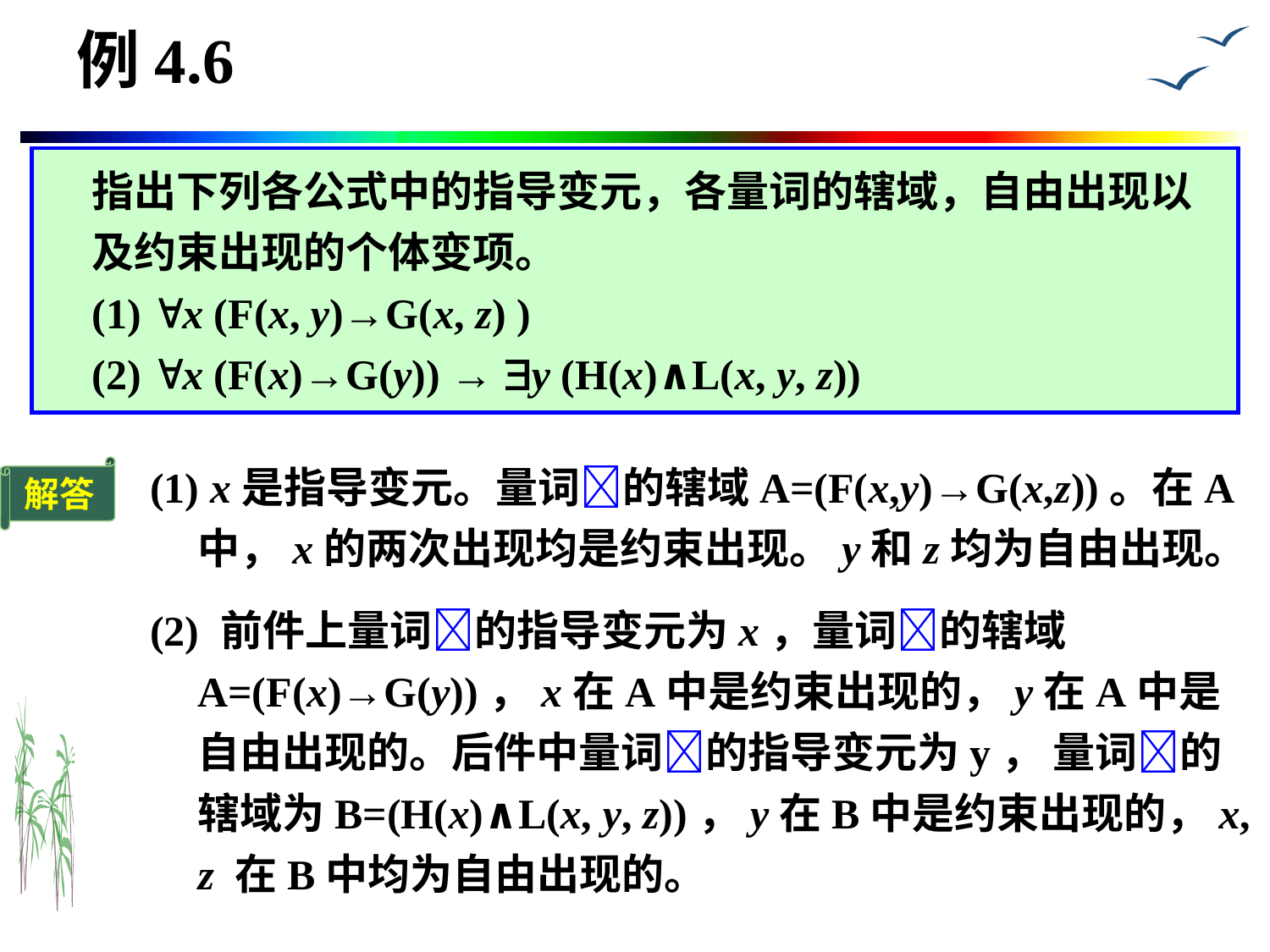

# 例4.6
	指出下列各公式中的指导变元，各量词的辖域，自由出现以及约束出现的个体变项。
(1) ∀x (F(x, y)→G(x, z) )
(2) ∀x (F(x)→G(y)) → ∃y (H(x)∧L(x, y, z))
(1) x是指导变元。量词∀的辖域A=(F(x,y)→G(x,z))。在A中，x的两次出现均是约束出现。y和z均为自由出现。
(2) 前件上量词∀的指导变元为x，量词∀的辖域A=(F(x)→G(y))，x在A中是约束出现的，y在A中是自由出现的。后件中量词∃的指导变元为y， 量词∃的辖域为B=(H(x)∧L(x, y, z))，y在B中是约束出现的，x, z 在B中均为自由出现的。
解答